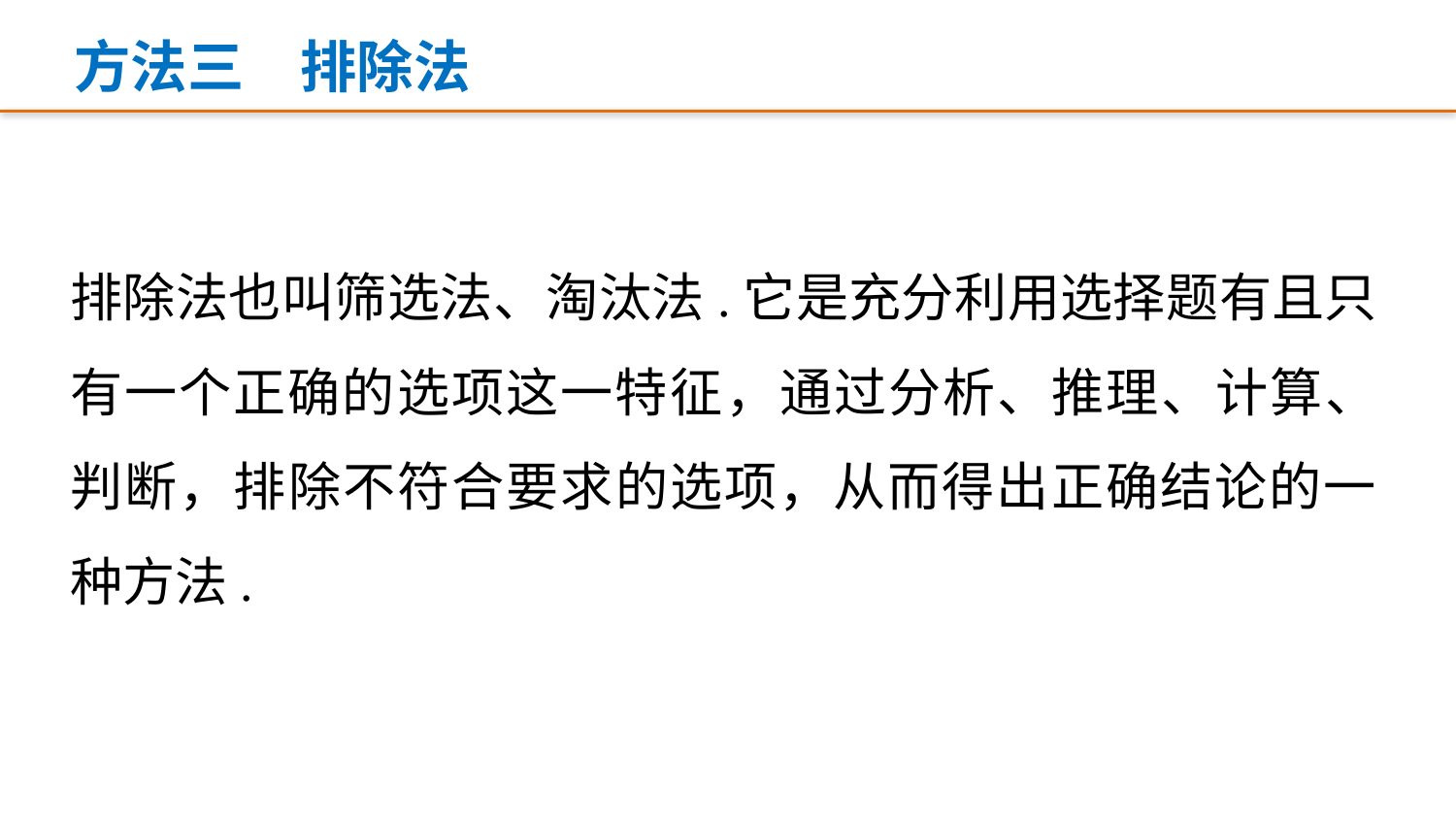

方法三　排除法
排除法也叫筛选法、淘汰法.它是充分利用选择题有且只有一个正确的选项这一特征，通过分析、推理、计算、判断，排除不符合要求的选项，从而得出正确结论的一种方法.